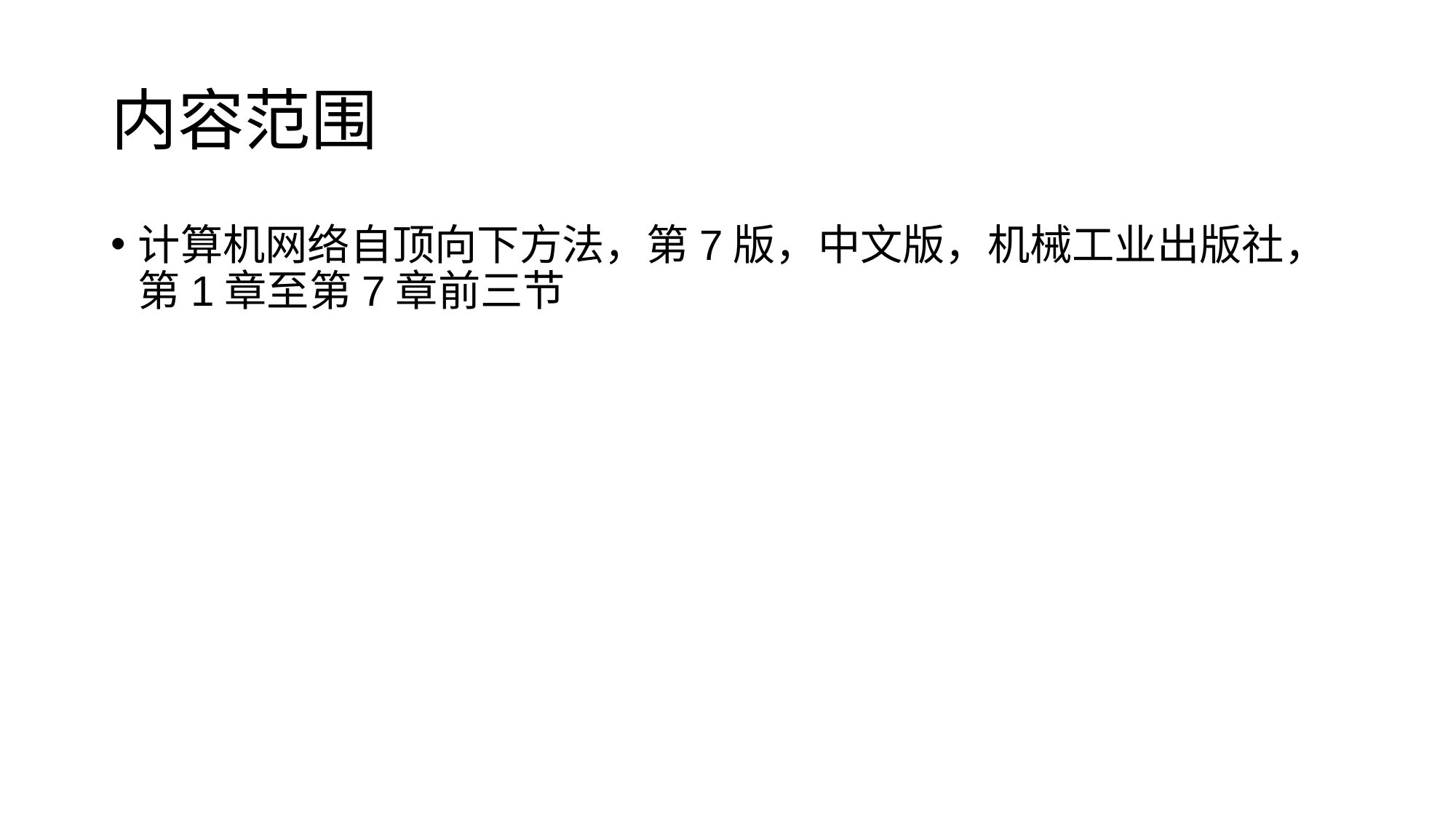

# 内容范围
计算机网络自顶向下方法，第7版，中文版，机械工业出版社，第1章至第7章前三节